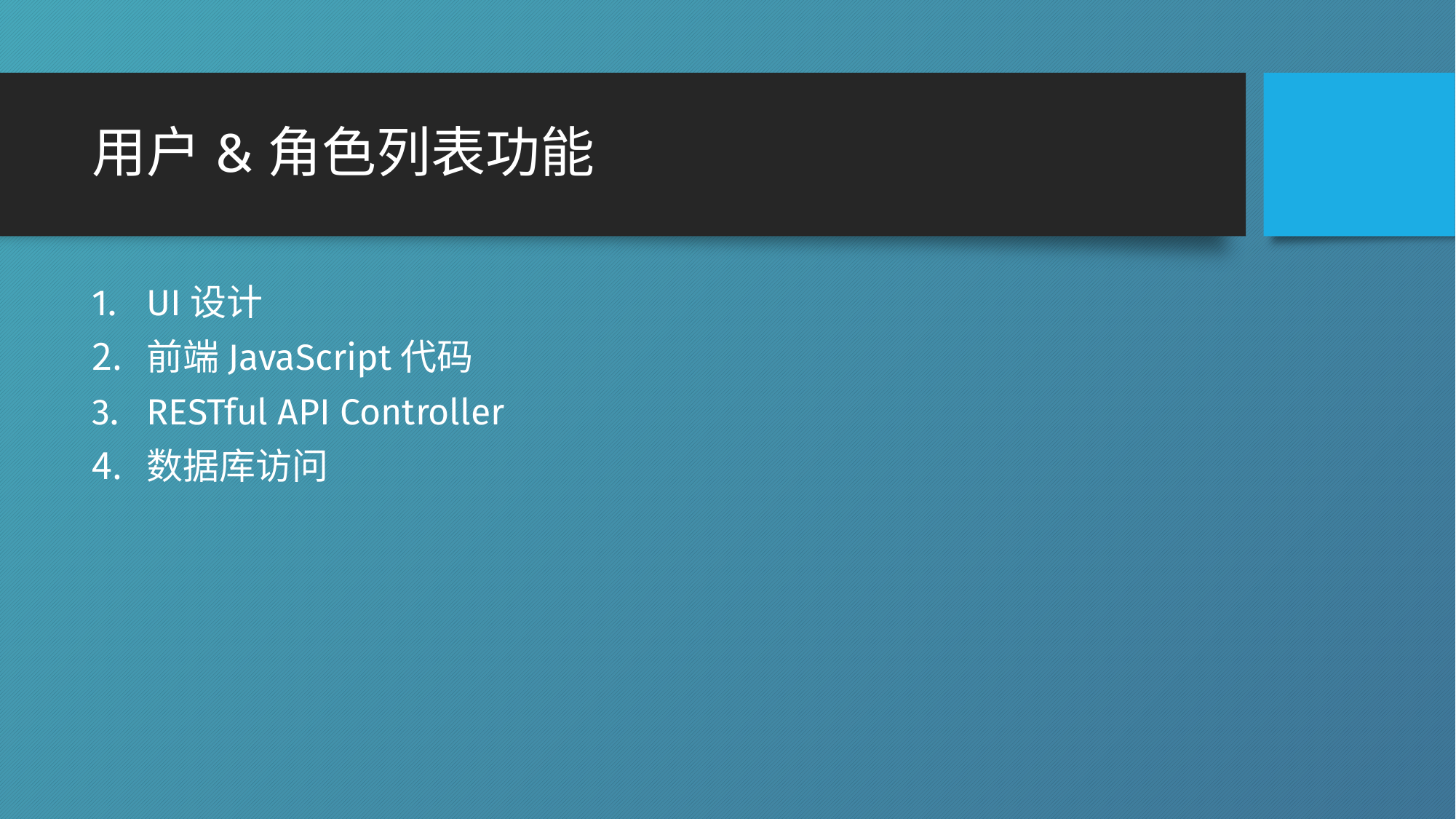

# 用户&角色列表功能
UI设计
前端JavaScript代码
RESTful API Controller
数据库访问